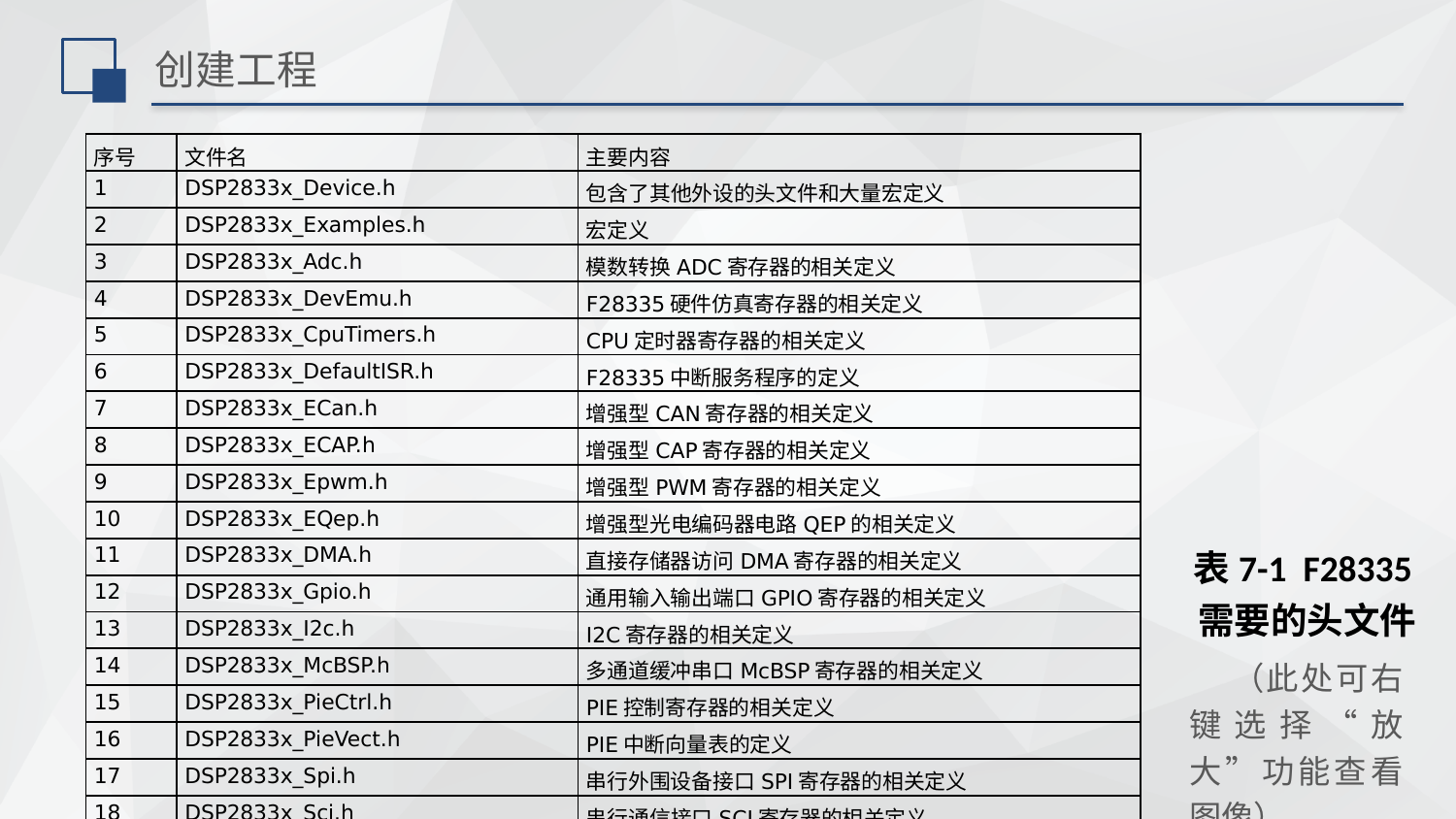

# 创建工程
| 序号 | 文件名 | 主要内容 |
| --- | --- | --- |
| 1 | DSP2833x\_Device.h | 包含了其他外设的头文件和大量宏定义 |
| 2 | DSP2833x\_Examples.h | 宏定义 |
| 3 | DSP2833x\_Adc.h | 模数转换ADC寄存器的相关定义 |
| 4 | DSP2833x\_DevEmu.h | F28335硬件仿真寄存器的相关定义 |
| 5 | DSP2833x\_CpuTimers.h | CPU定时器寄存器的相关定义 |
| 6 | DSP2833x\_DefaultISR.h | F28335中断服务程序的定义 |
| 7 | DSP2833x\_ECan.h | 增强型CAN寄存器的相关定义 |
| 8 | DSP2833x\_ECAP.h | 增强型CAP寄存器的相关定义 |
| 9 | DSP2833x\_Epwm.h | 增强型PWM寄存器的相关定义 |
| 10 | DSP2833x\_EQep.h | 增强型光电编码器电路QEP的相关定义 |
| 11 | DSP2833x\_DMA.h | 直接存储器访问DMA寄存器的相关定义 |
| 12 | DSP2833x\_Gpio.h | 通用输入输出端口GPIO寄存器的相关定义 |
| 13 | DSP2833x\_I2c.h | I2C寄存器的相关定义 |
| 14 | DSP2833x\_McBSP.h | 多通道缓冲串口McBSP寄存器的相关定义 |
| 15 | DSP2833x\_PieCtrl.h | PIE控制寄存器的相关定义 |
| 16 | DSP2833x\_PieVect.h | PIE中断向量表的定义 |
| 17 | DSP2833x\_Spi.h | 串行外围设备接口SPI寄存器的相关定义 |
| 18 | DSP2833x\_Sci.h | 串行通信接口SCI寄存器的相关定义 |
| 19 | DSP2833x\_SysCtrl.h | 系统控制寄存器的相关定义 |
| 20 | DSP2833x\_XIntrupt.h | 外部中断寄存器的相关定义 |
| 21 | DSP2833x\_Xintf.h | 外部接口寄存器的相关定义 |
| 22 | DSP2833x\_user.h | 用户自定义的变量，内容用户自己添加 |
表7-1  F28335需要的头文件
（此处可右键选择“放大”功能查看图像）